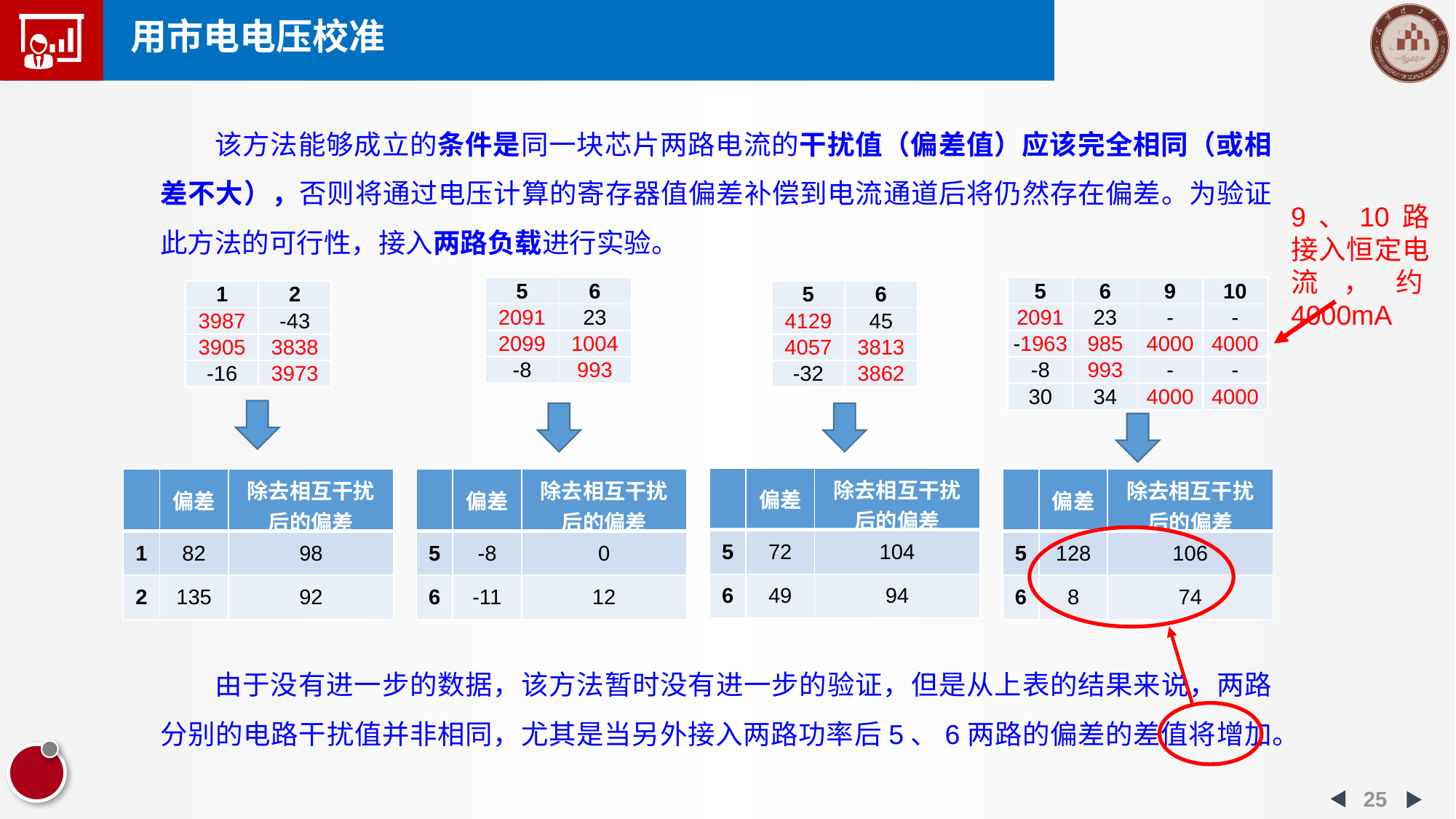

# 用市电电压校准
该方法能够成立的条件是同一块芯片两路电流的干扰值（偏差值）应该完全相同（或相差不大），否则将通过电压计算的寄存器值偏差补偿到电流通道后将仍然存在偏差。为验证此方法的可行性，接入两路负载进行实验。

由于没有进一步的数据，该方法暂时没有进一步的验证，但是从上表的结果来说，两路分别的电路干扰值并非相同，尤其是当另外接入两路功率后5、6两路的偏差的差值将增加。

9、10路接入恒定电流，约4000mA
| 5 | 6 |
| --- | --- |
| 2091 | 23 |
| 2099 | 1004 |
| -8 | 993 |
| 5 | 6 | 9 | 10 |
| --- | --- | --- | --- |
| 2091 | 23 | - | - |
| -1963 | 985 | 4000 | 4000 |
| -8 | 993 | - | - |
| 30 | 34 | 4000 | 4000 |
| 1 | 2 |
| --- | --- |
| 3987 | -43 |
| 3905 | 3838 |
| -16 | 3973 |
| 5 | 6 |
| --- | --- |
| 4129 | 45 |
| 4057 | 3813 |
| -32 | 3862 |

|  | 偏差 | 除去相互干扰后的偏差 |
| --- | --- | --- |
| 5 | 72 | 104 |
| 6 | 49 | 94 |
|  | 偏差 | 除去相互干扰后的偏差 |
| --- | --- | --- |
| 1 | 82 | 98 |
| 2 | 135 | 92 |
|  | 偏差 | 除去相互干扰后的偏差 |
| --- | --- | --- |
| 5 | -8 | 0 |
| 6 | -11 | 12 |
|  | 偏差 | 除去相互干扰后的偏差 |
| --- | --- | --- |
| 5 | 128 | 106 |
| 6 | 8 | 74 |

25